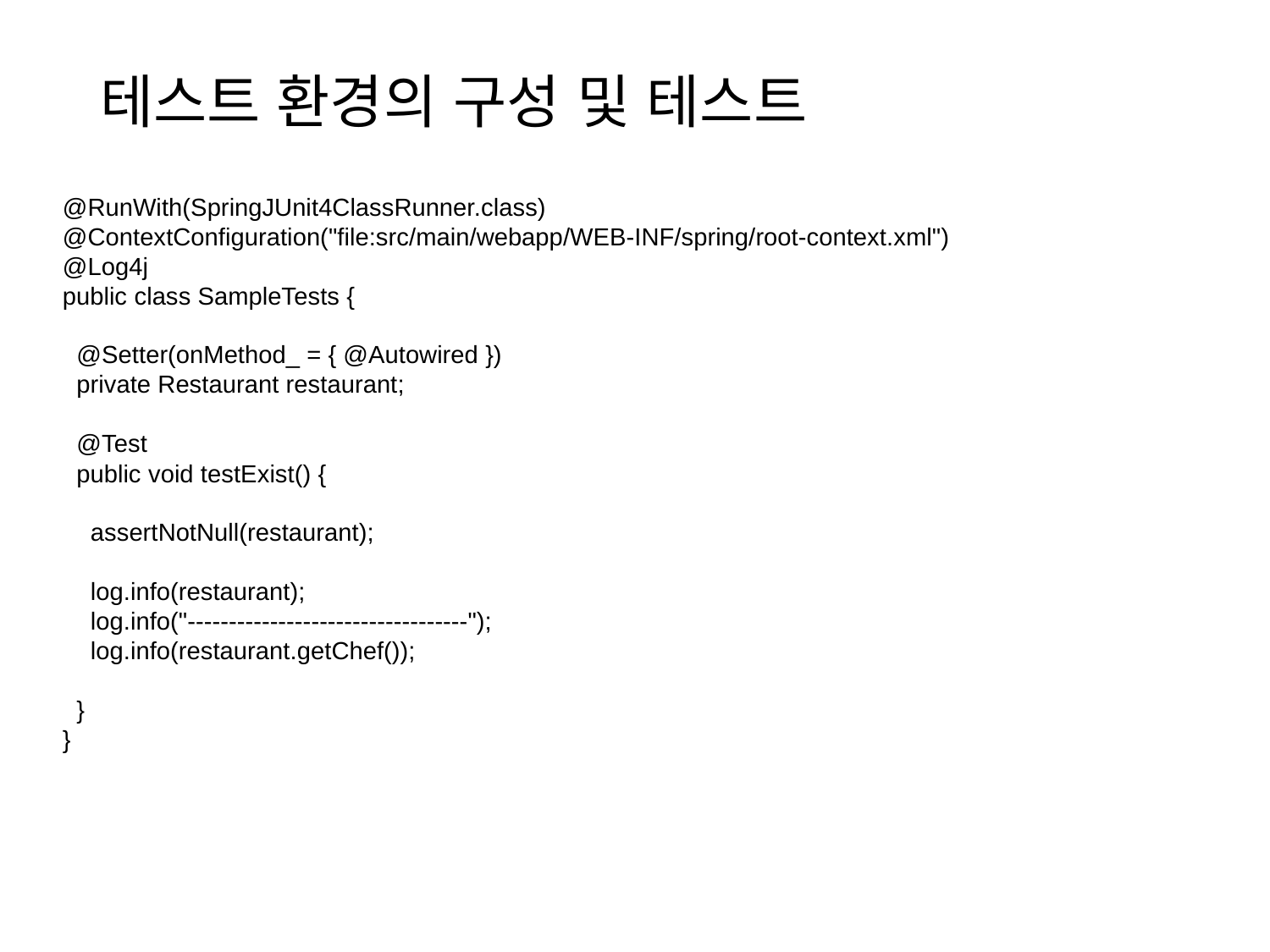

# 테스트 환경의 구성 및 테스트

@RunWith(SpringJUnit4ClassRunner.class)
@ContextConfiguration("file:src/main/webapp/WEB-INF/spring/root-context.xml")
@Log4j
public class SampleTests {

  @Setter(onMethod_ = { @Autowired })
  private Restaurant restaurant;

  @Test
  public void testExist() {

    assertNotNull(restaurant);

    log.info(restaurant);
    log.info("----------------------------------");
    log.info(restaurant.getChef());

  }
}